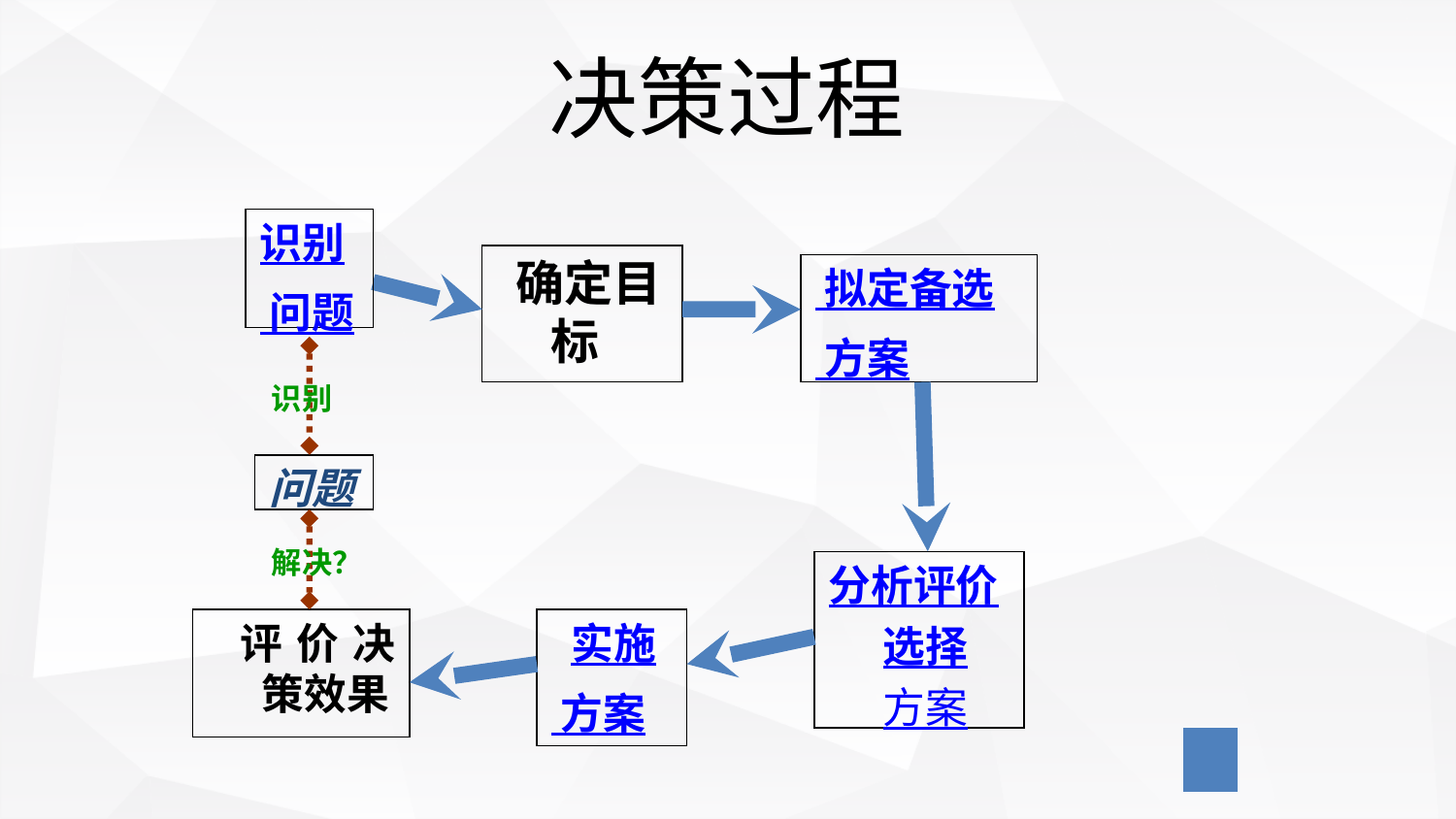

# 决策过程
识别
 问题
 确定目标
 拟定备选
 方案

  识别

问题

  解决？
分析评价选择方案
 评价决策效果
 实施
 方案